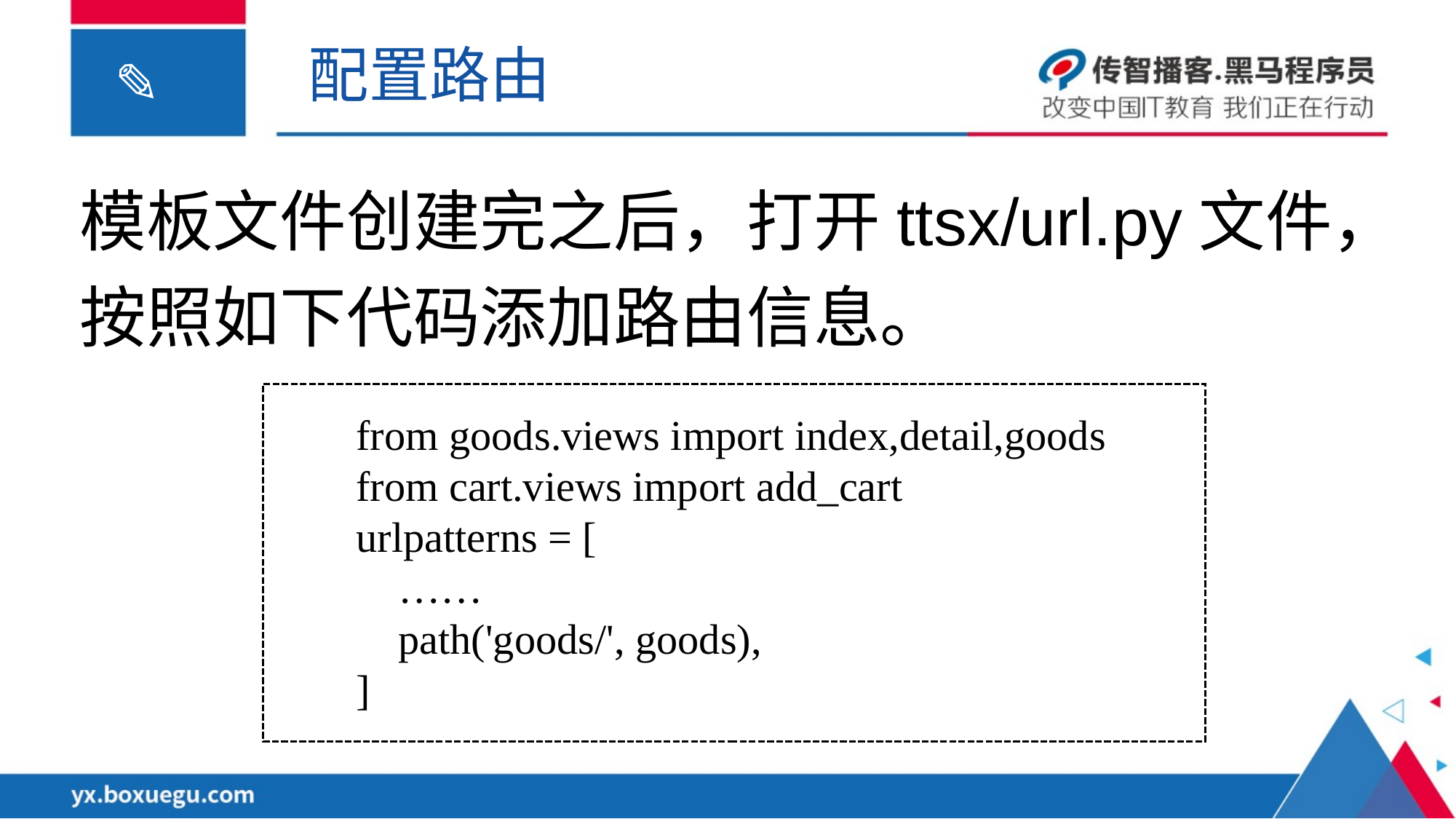

配置路由
模板文件创建完之后，打开ttsx/url.py文件，按照如下代码添加路由信息。

from goods.views import index,detail,goods
from cart.views import add_cart
urlpatterns = [
    ……
    path('goods/', goods),
]